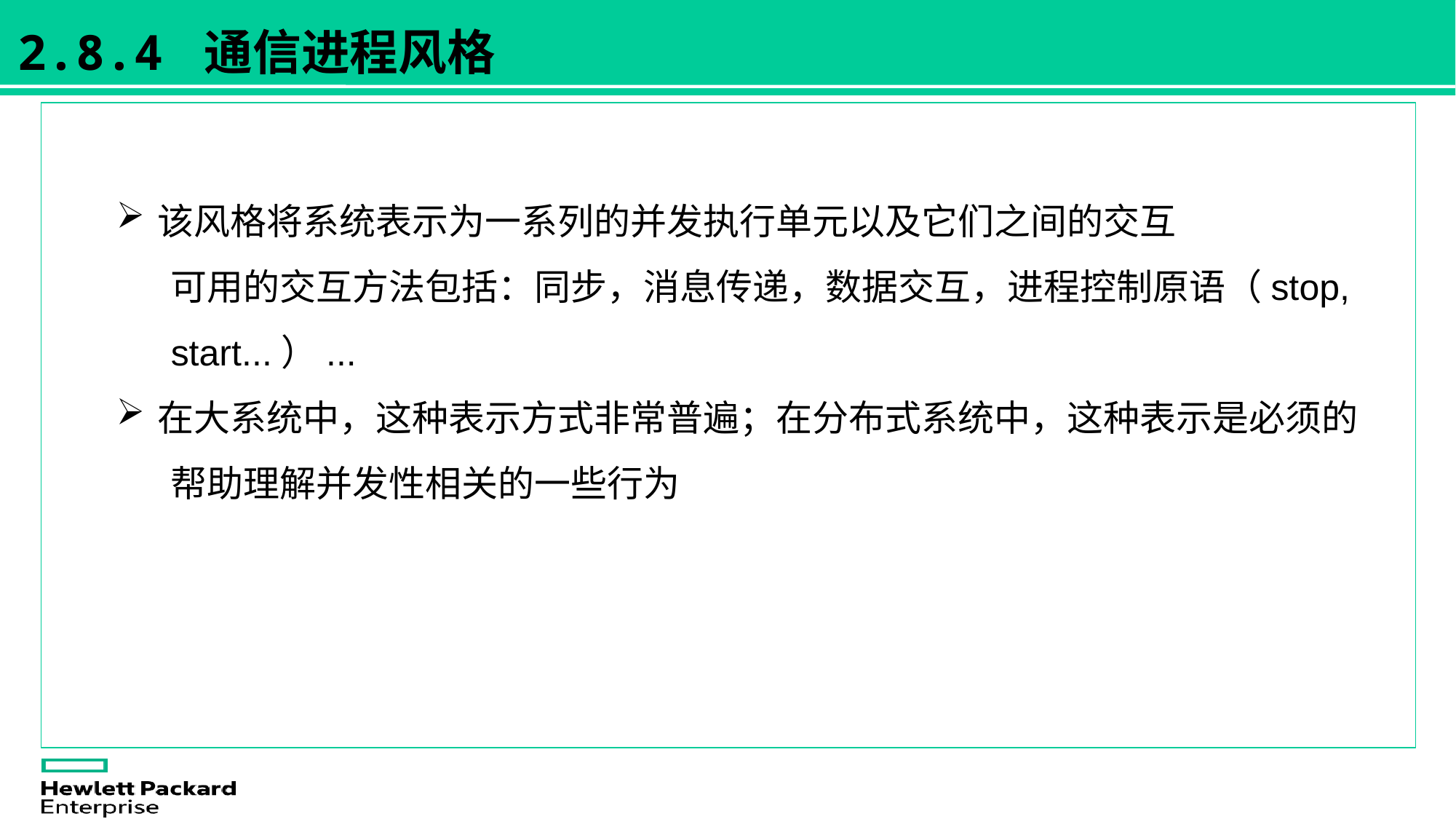

2.8.4 通信进程风格

该风格将系统表示为一系列的并发执行单元以及它们之间的交互
可用的交互方法包括：同步，消息传递，数据交互，进程控制原语（stop, start...）...
在大系统中，这种表示方式非常普遍；在分布式系统中，这种表示是必须的
帮助理解并发性相关的一些行为